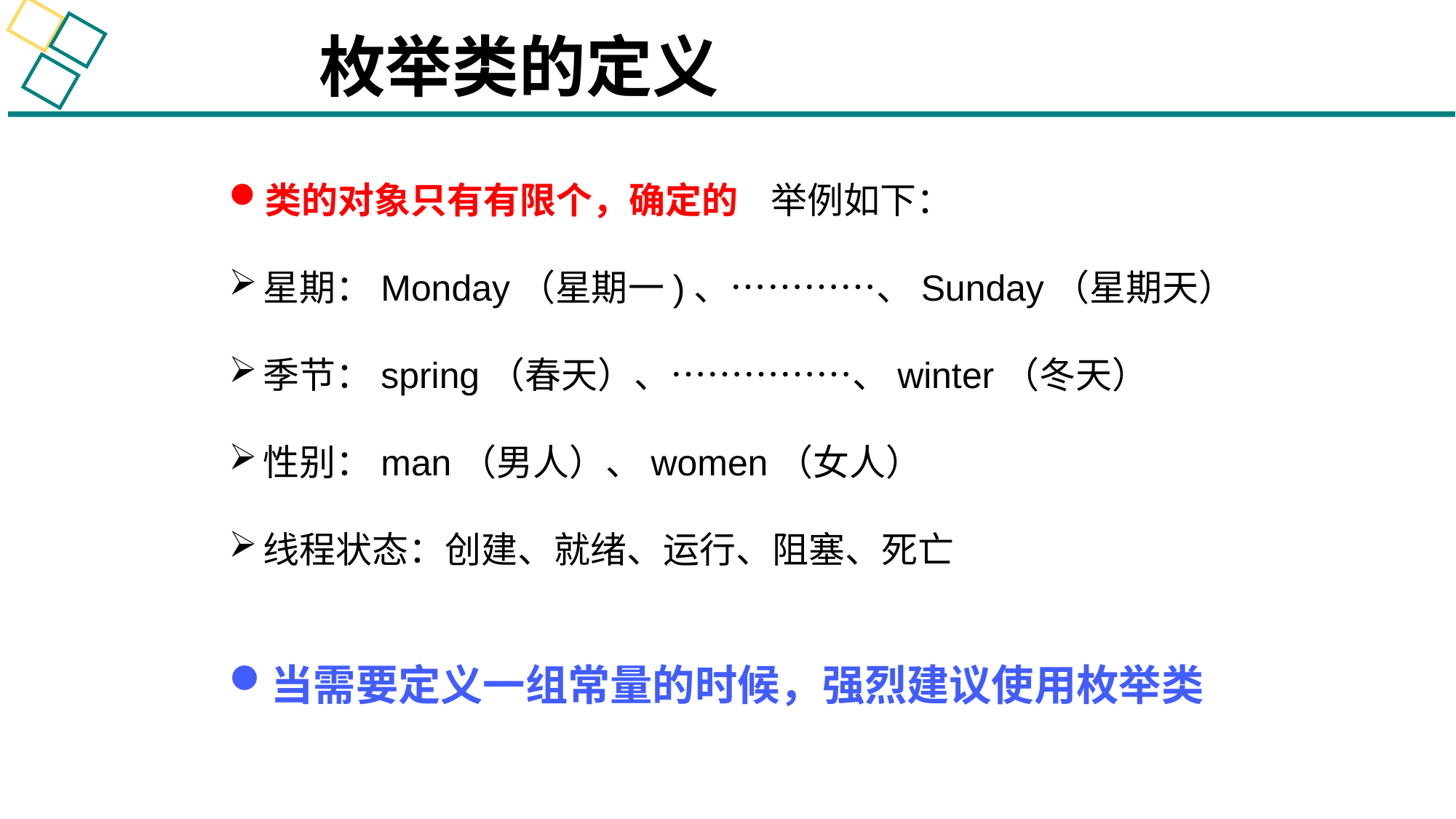

枚举类的定义

类的对象只有有限个，确定的    举例如下：

星期：Monday（星期一)、…………、Sunday（星期天）

季节：spring（春天）、……………、winter（冬天）

性别：man（男人）、women（女人）

线程状态：创建、就绪、运行、阻塞、死亡

当需要定义一组常量的时候，强烈建议使用枚举类